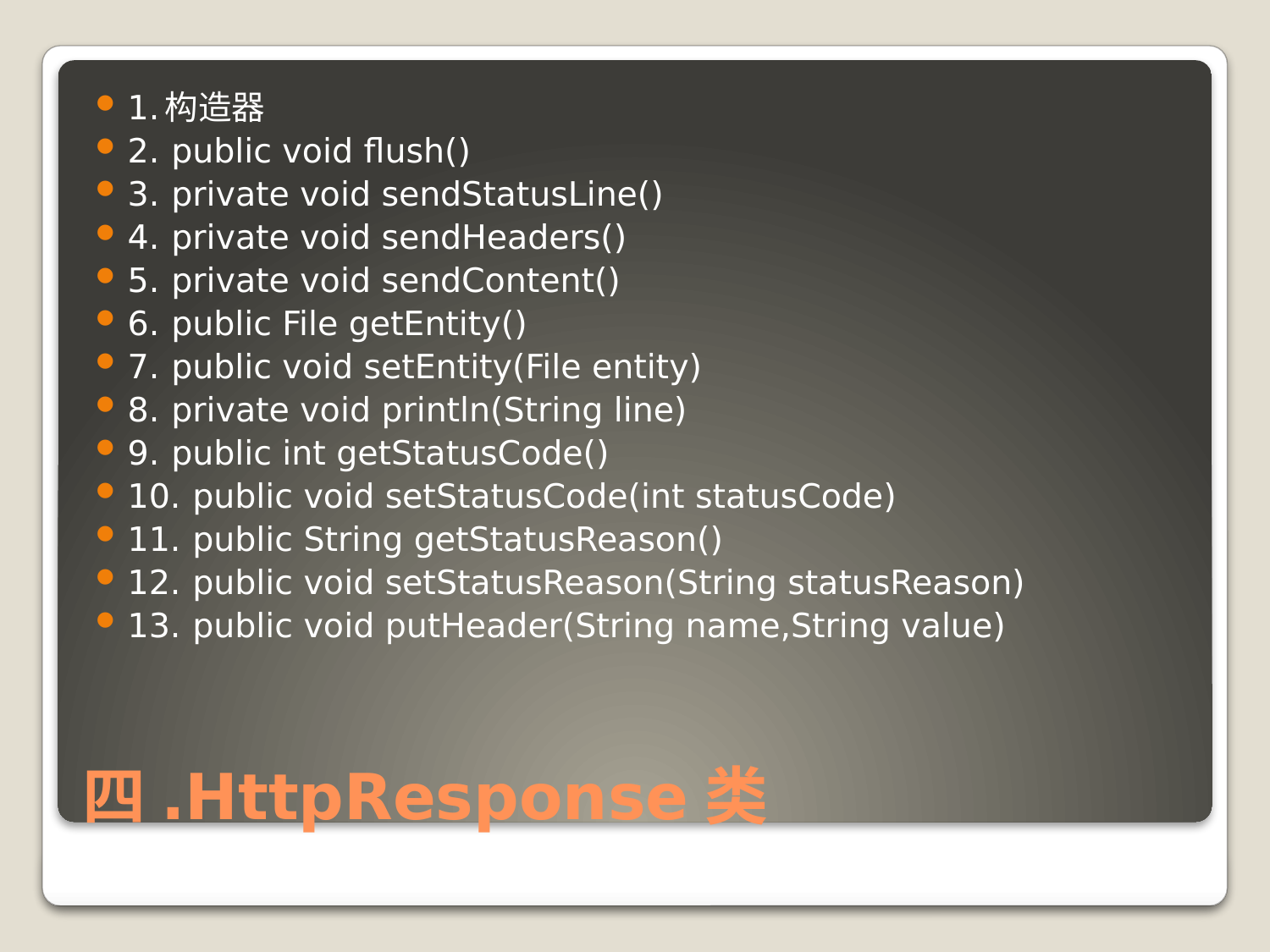

1.构造器
2. public void flush()
3. private void sendStatusLine()
4. private void sendHeaders()
5. private void sendContent()
6. public File getEntity()
7. public void setEntity(File entity)
8. private void println(String line)
9. public int getStatusCode()
10. public void setStatusCode(int statusCode)
11. public String getStatusReason()
12. public void setStatusReason(String statusReason)
13. public void putHeader(String name,String value)
# 四.HttpResponse类